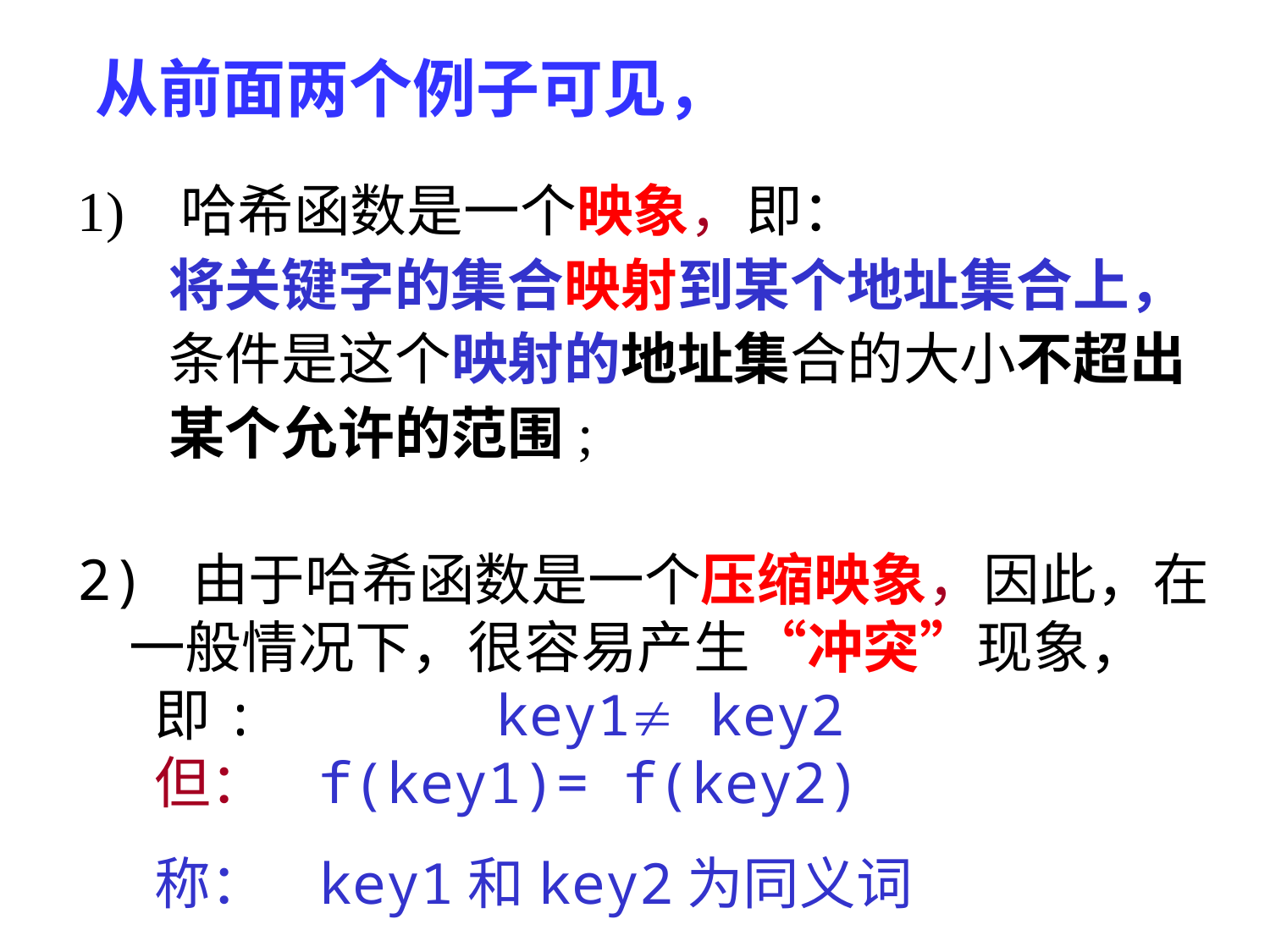

从前面两个例子可见，
1)   哈希函数是一个映象，即：
      将关键字的集合映射到某个地址集合上，
      条件是这个映射的地址集合的大小不超出
      某个允许的范围;
2) 由于哈希函数是一个压缩映象，因此，在
   一般情况下，很容易产生“冲突”现象，
     即:       key1≠ key2
     但：   f(key1)= f(key2)
     称：   key1和key2为同义词